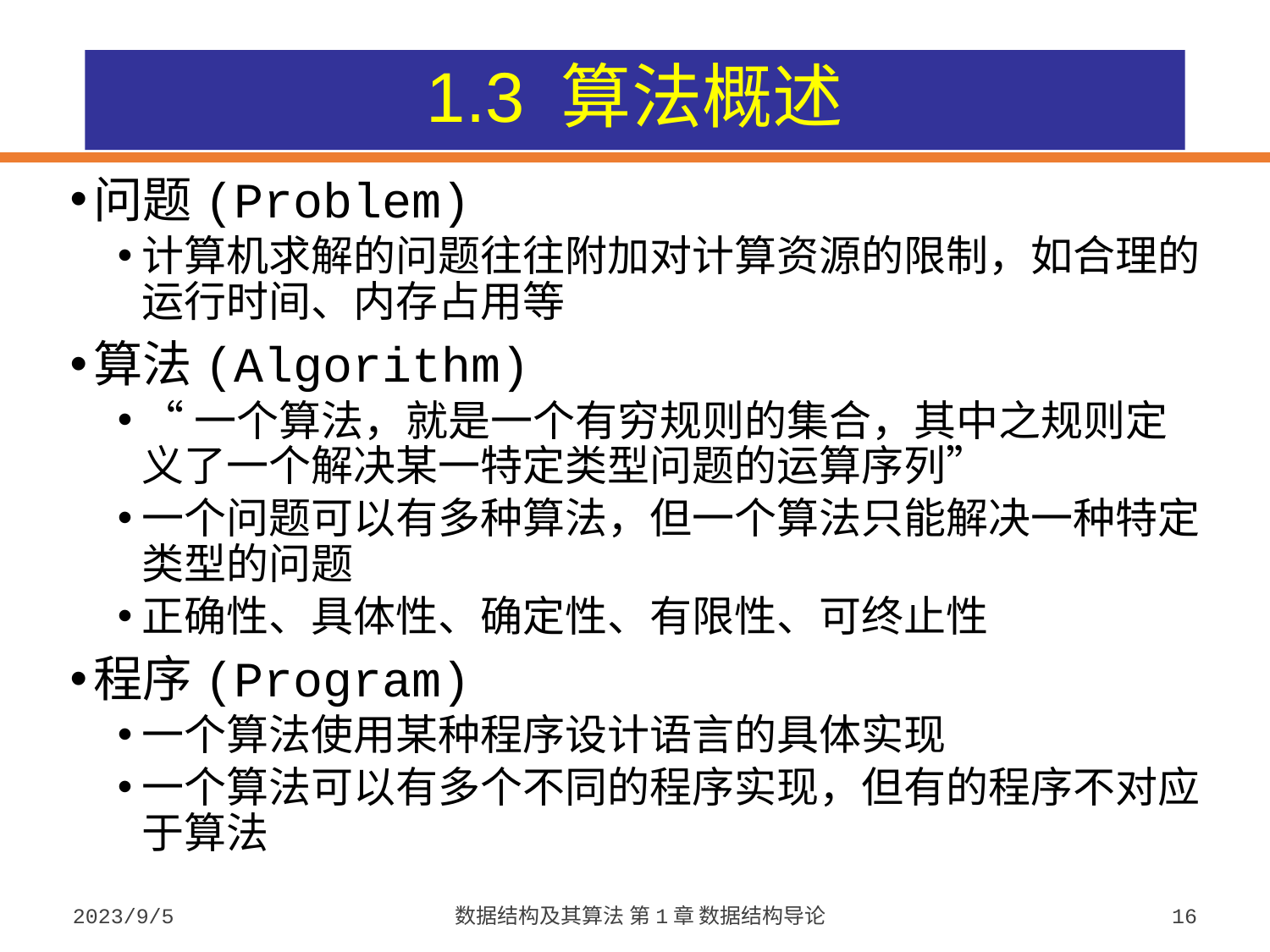

# 1.3 算法概述
问题(Problem)
计算机求解的问题往往附加对计算资源的限制，如合理的运行时间、内存占用等
算法(Algorithm)
“一个算法，就是一个有穷规则的集合，其中之规则定义了一个解决某一特定类型问题的运算序列”
一个问题可以有多种算法，但一个算法只能解决一种特定类型的问题
正确性、具体性、确定性、有限性、可终止性
程序(Program)
一个算法使用某种程序设计语言的具体实现
一个算法可以有多个不同的程序实现，但有的程序不对应于算法
2023/9/5
数据结构及其算法 第1章 数据结构导论
16